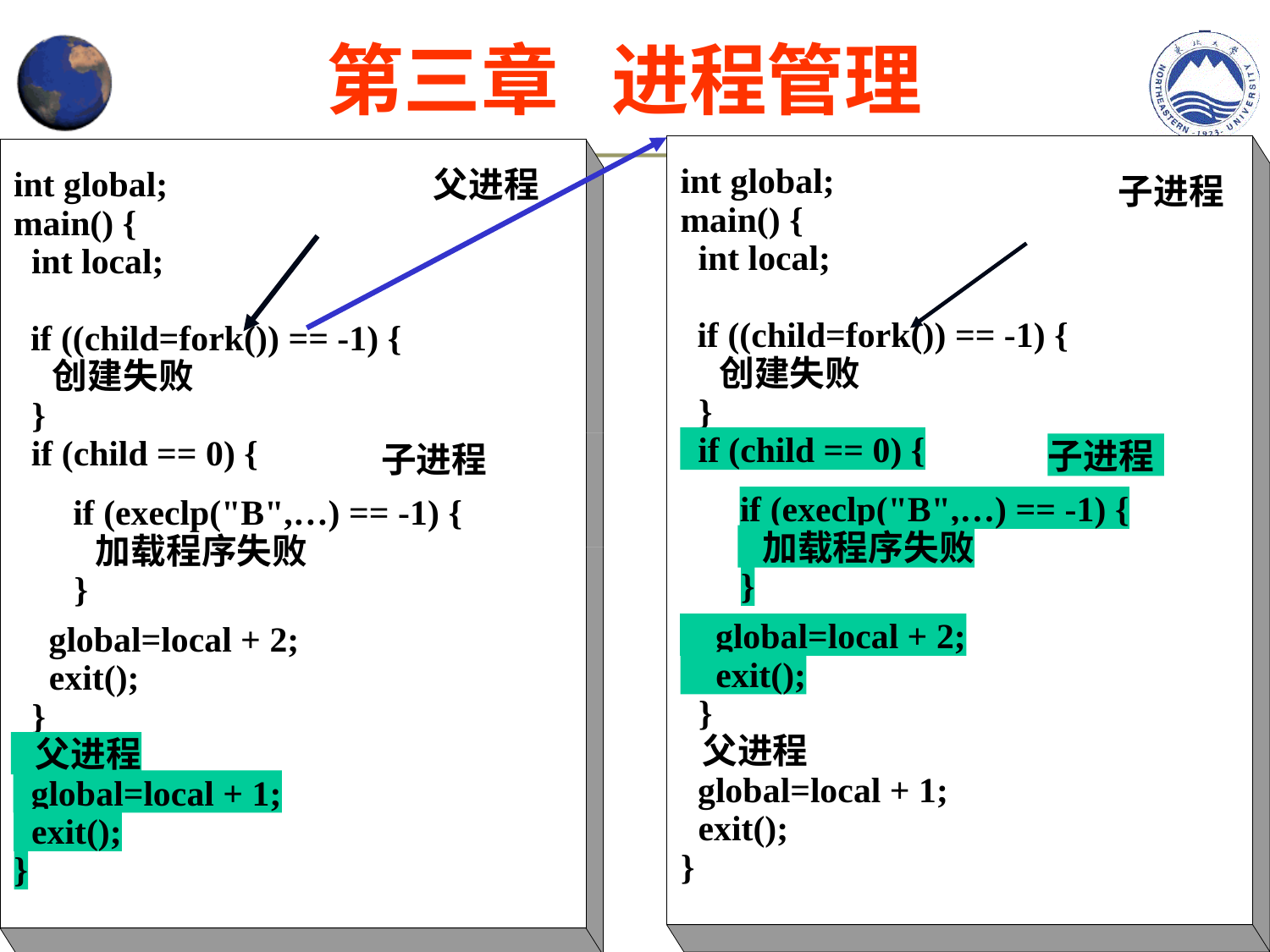

第三章   进程管理

int global;
子进程
main() {
  int local;

  if ((child=fork()) == -1) {
    创建失败
  }
  if (child == 0) {
子进程
if (execlp("B",…) == -1) {
  加载程序失败
}
    global=local + 2;
    exit();
  }
  父进程
  global=local + 1;
  exit();
}

int global;
父进程
main() {

  int local;
  if ((child=fork()) == -1) {
    创建失败
  }
  if (child == 0) {

子进程
if (execlp("B",…) == -1) {
  加载程序失败
}
    global=local + 2;
    exit();
  }
  父进程
  global=local + 1;
  exit();
}